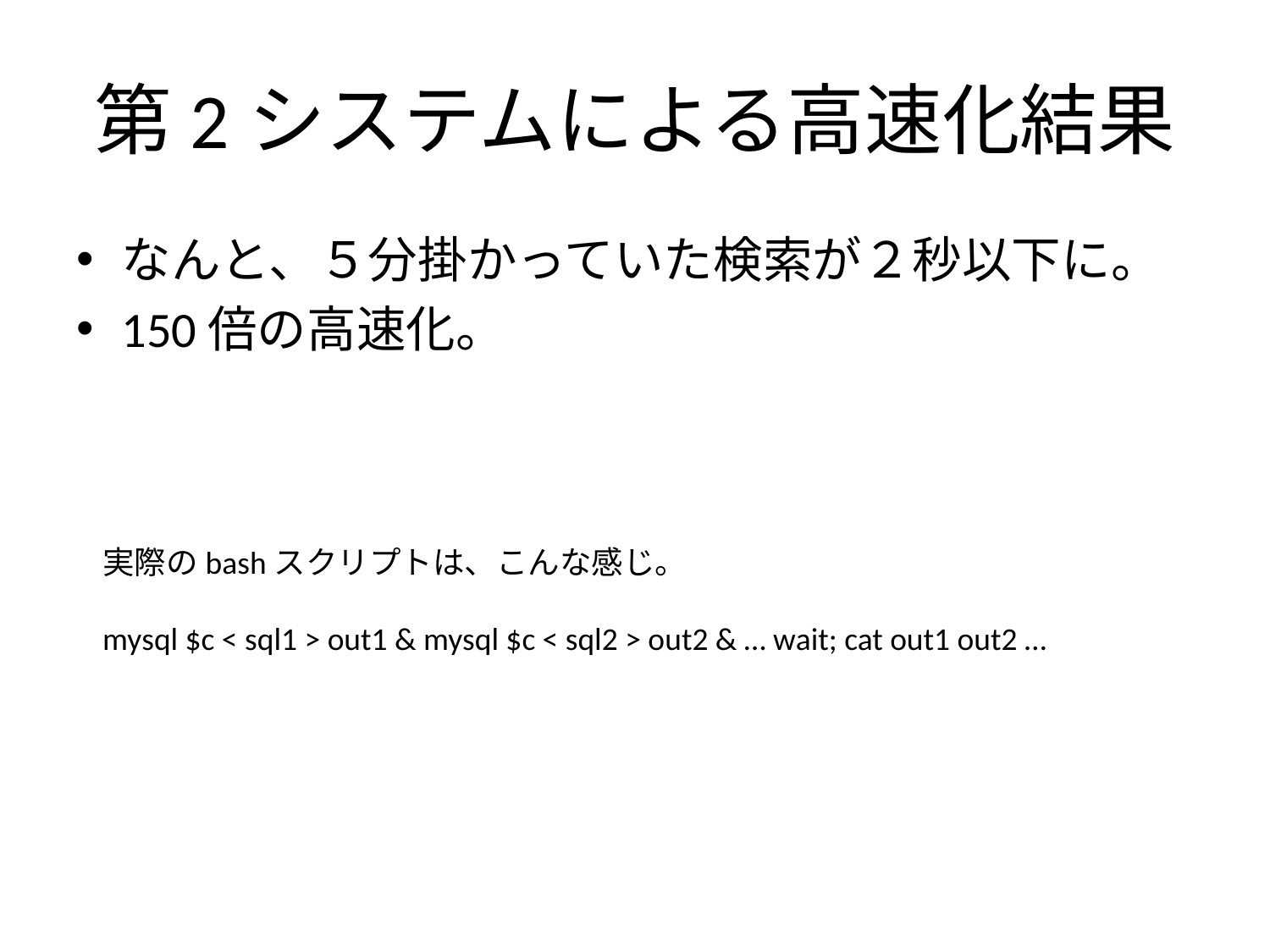

# 第2システムによる高速化結果
なんと、５分掛かっていた検索が２秒以下に。
150倍の高速化。
実際のbashスクリプトは、こんな感じ。

mysql $c < sql1 > out1 & mysql $c < sql2 > out2 & … wait; cat out1 out2 …